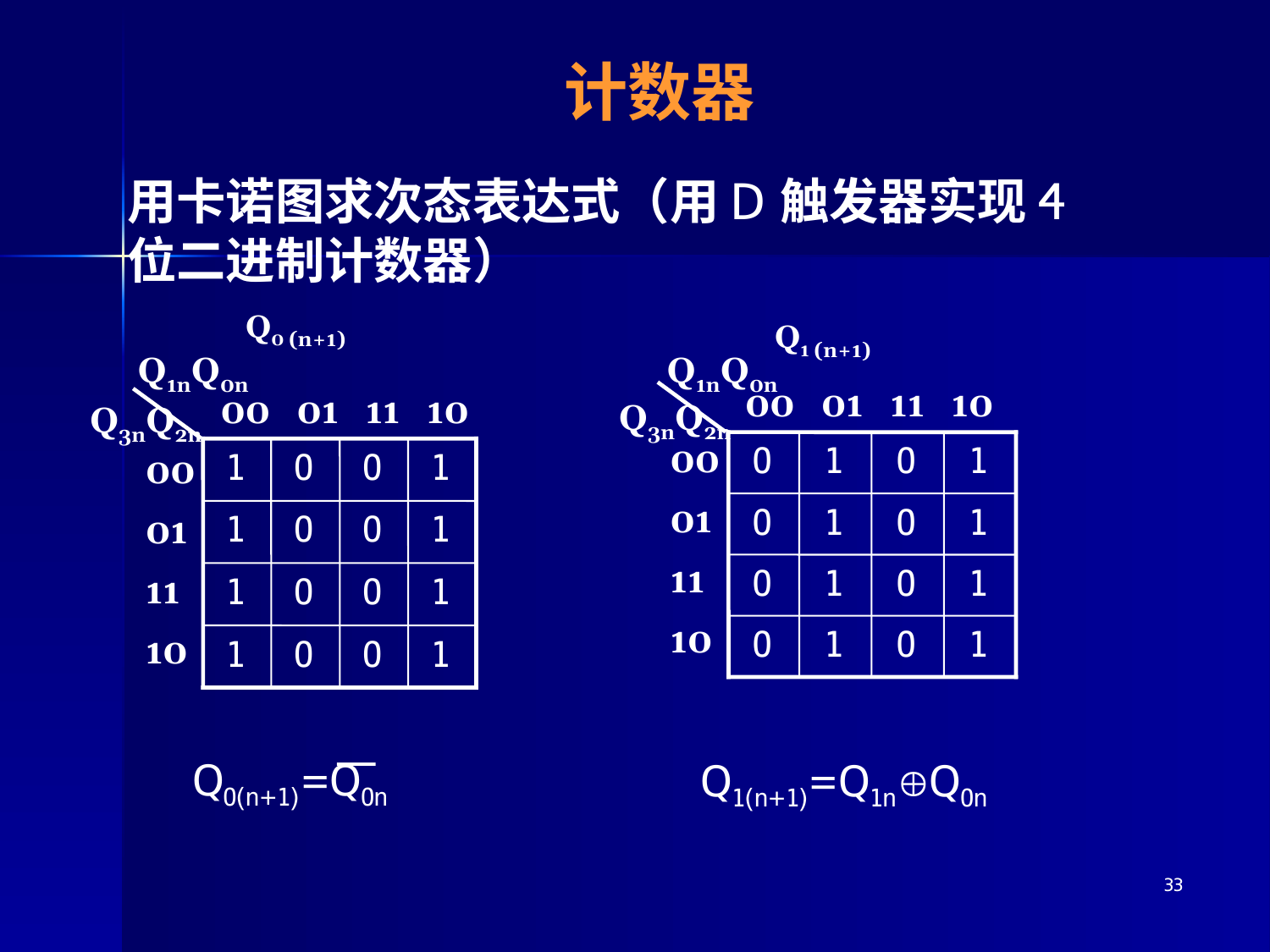

# 计数器
用卡诺图求次态表达式（用D触发器实现4位二进制计数器）
Q0 (n+1)
Q1nQ0n
00   01   11   10

Q3nQ2n
1

0

0

1

00
01
11
10
1

0
0
1
1

0
0
1
1

0
0
1

Q1 (n+1)
Q1nQ0n
00   01   11   10

Q3nQ2n
00
01
11
10
0

1

0

1

0

1
0
1
0

1
0
1
0

1
0
1

           —
Q0(n+1)=Q0n
Q1(n+1)=Q1n⊕Q0n
33